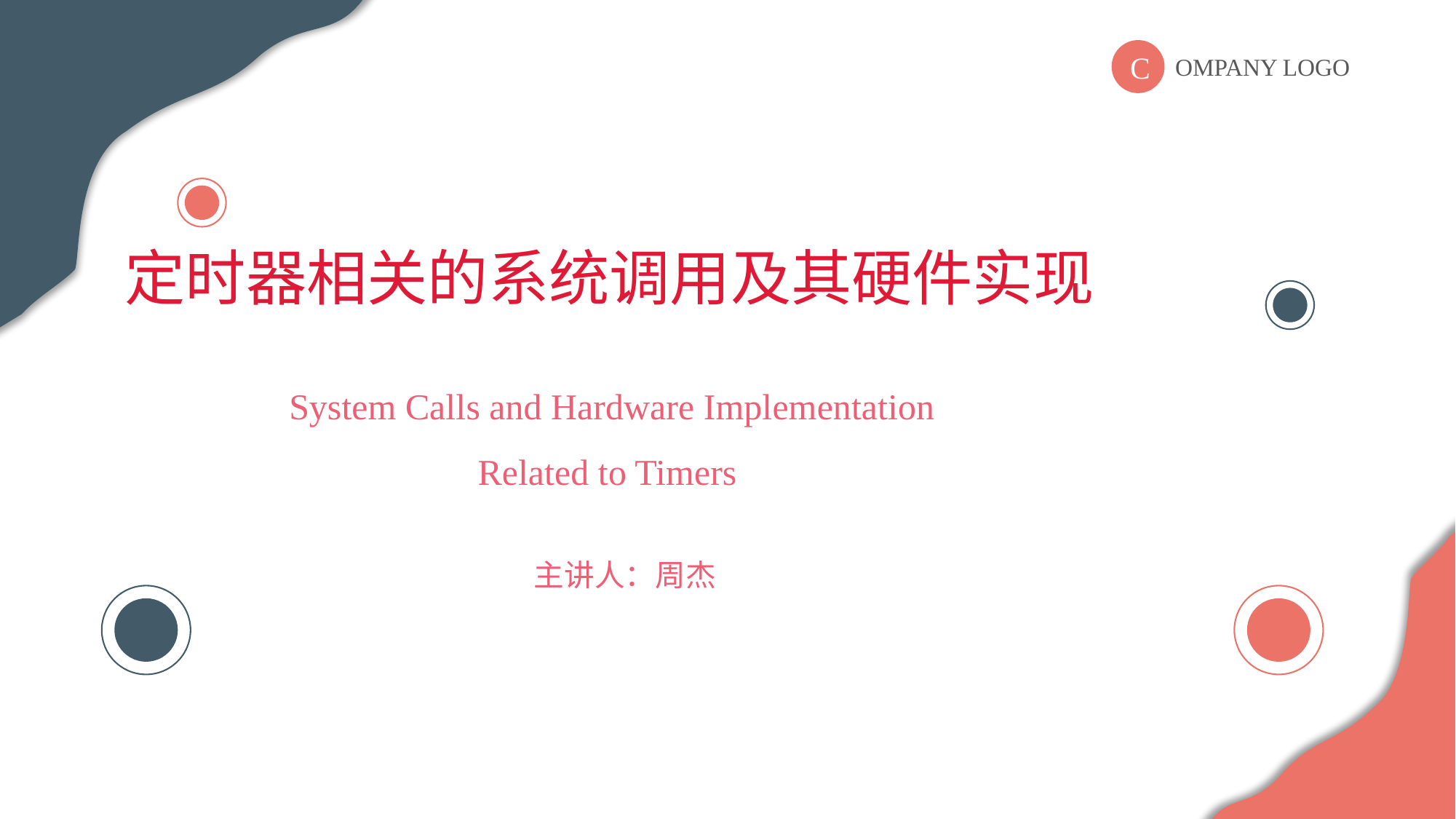

C
OMPANY LOGO

定时器相关的系统调用及其硬件实现

System Calls and Hardware Implementation
Related to Timers

主讲人：周杰